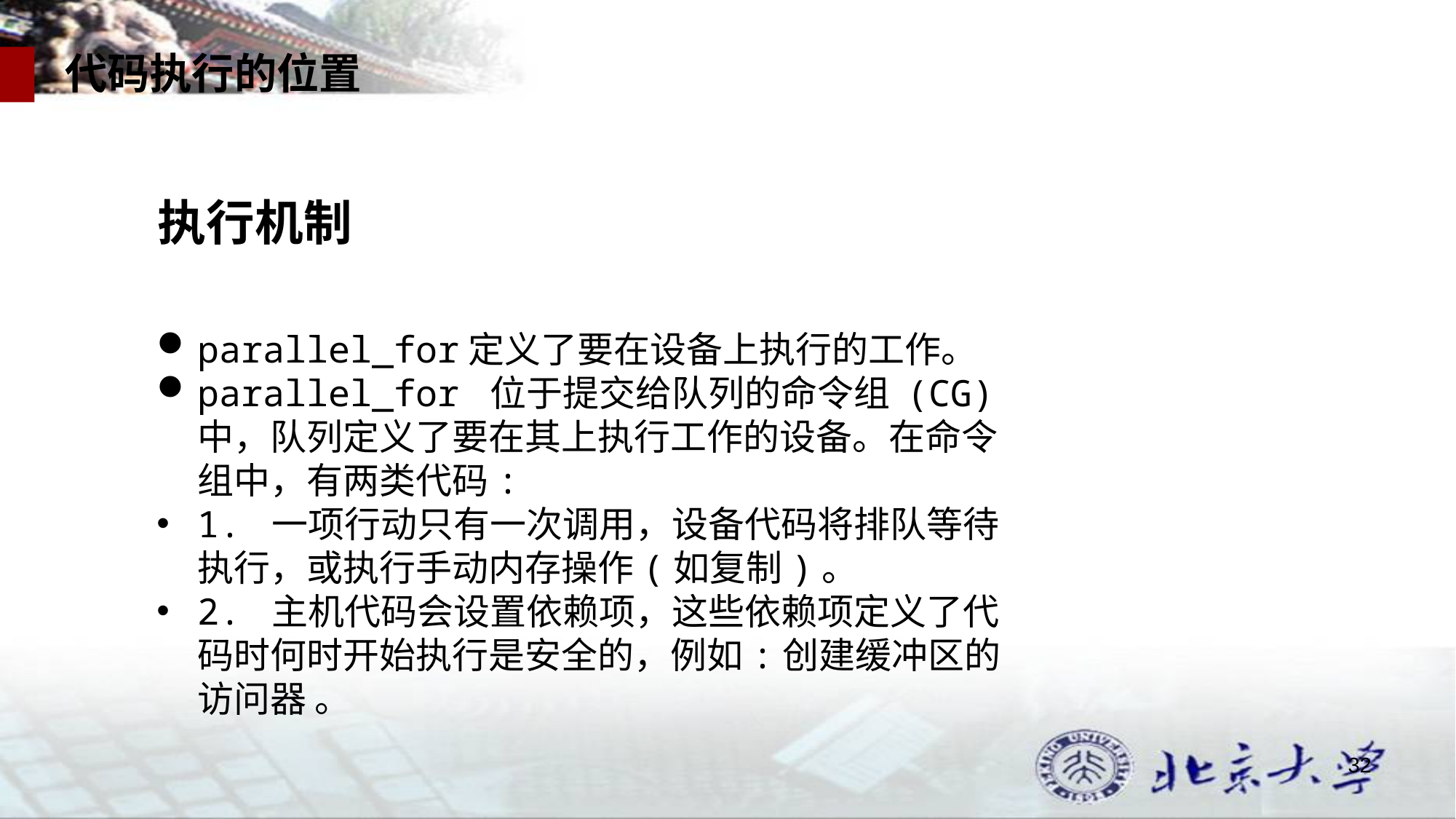

代码执行的位置

执行机制
parallel_for定义了要在设备上执行的工作。
parallel_for 位于提交给队列的命令组 (CG) 中，队列定义了要在其上执行工作的设备。在命令组中，有两类代码:
1. 一项行动只有一次调用，设备代码将排队等待执行，或执行手动内存操作(如复制)。
2. 主机代码会设置依赖项，这些依赖项定义了代码时何时开始执行是安全的，例如:创建缓冲区的访问器 。
32